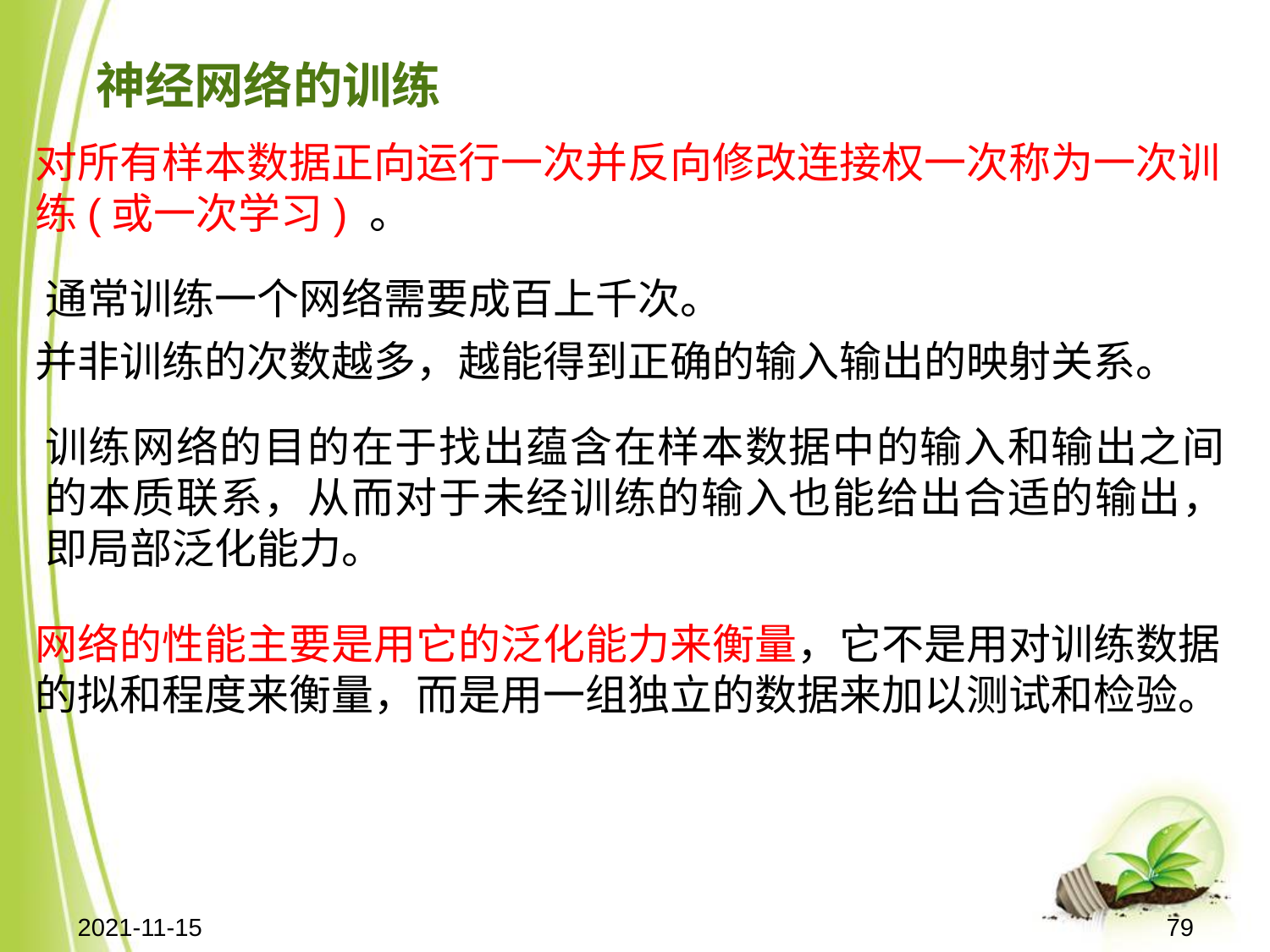

神经网络的训练
对所有样本数据正向运行一次并反向修改连接权一次称为一次训练(或一次学习) 。
通常训练一个网络需要成百上千次。
并非训练的次数越多，越能得到正确的输入输出的映射关系。
训练网络的目的在于找出蕴含在样本数据中的输入和输出之间的本质联系，从而对于未经训练的输入也能给出合适的输出，即局部泛化能力。
网络的性能主要是用它的泛化能力来衡量，它不是用对训练数据的拟和程度来衡量，而是用一组独立的数据来加以测试和检验。
2021-11-15
79